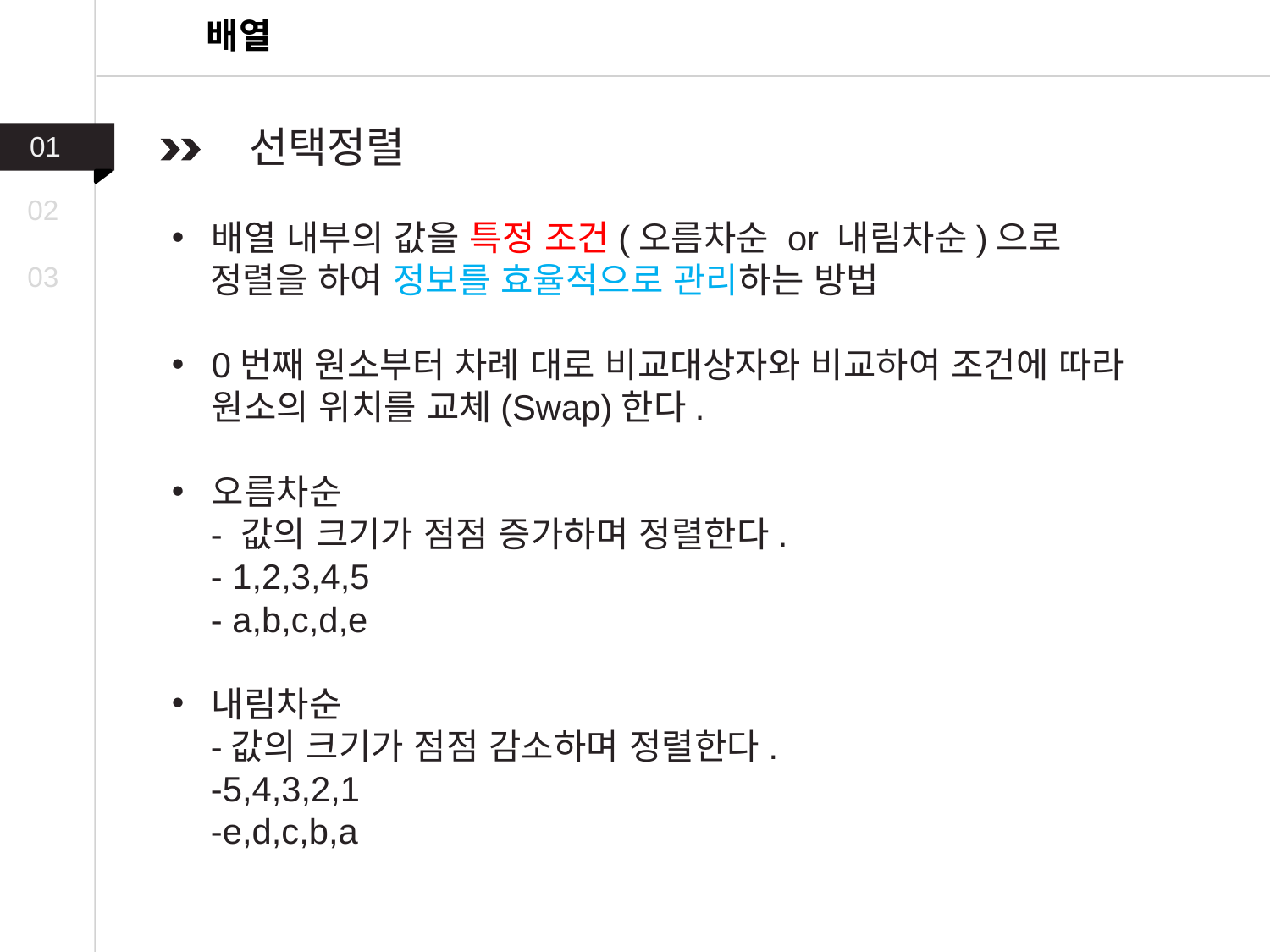

배열
 선택정렬
01

02
배열 내부의 값을 특정 조건(오름차순 or 내림차순)으로
   정렬을 하여 정보를 효율적으로 관리하는 방법

0번째 원소부터 차례 대로 비교대상자와 비교하여 조건에 따라 원소의 위치를 교체(Swap)한다.

오름차순
    - 값의 크기가 점점 증가하며 정렬한다.
    - 1,2,3,4,5
    - a,b,c,d,e

내림차순
    -값의 크기가 점점 감소하며 정렬한다.
    -5,4,3,2,1
    -e,d,c,b,a
03